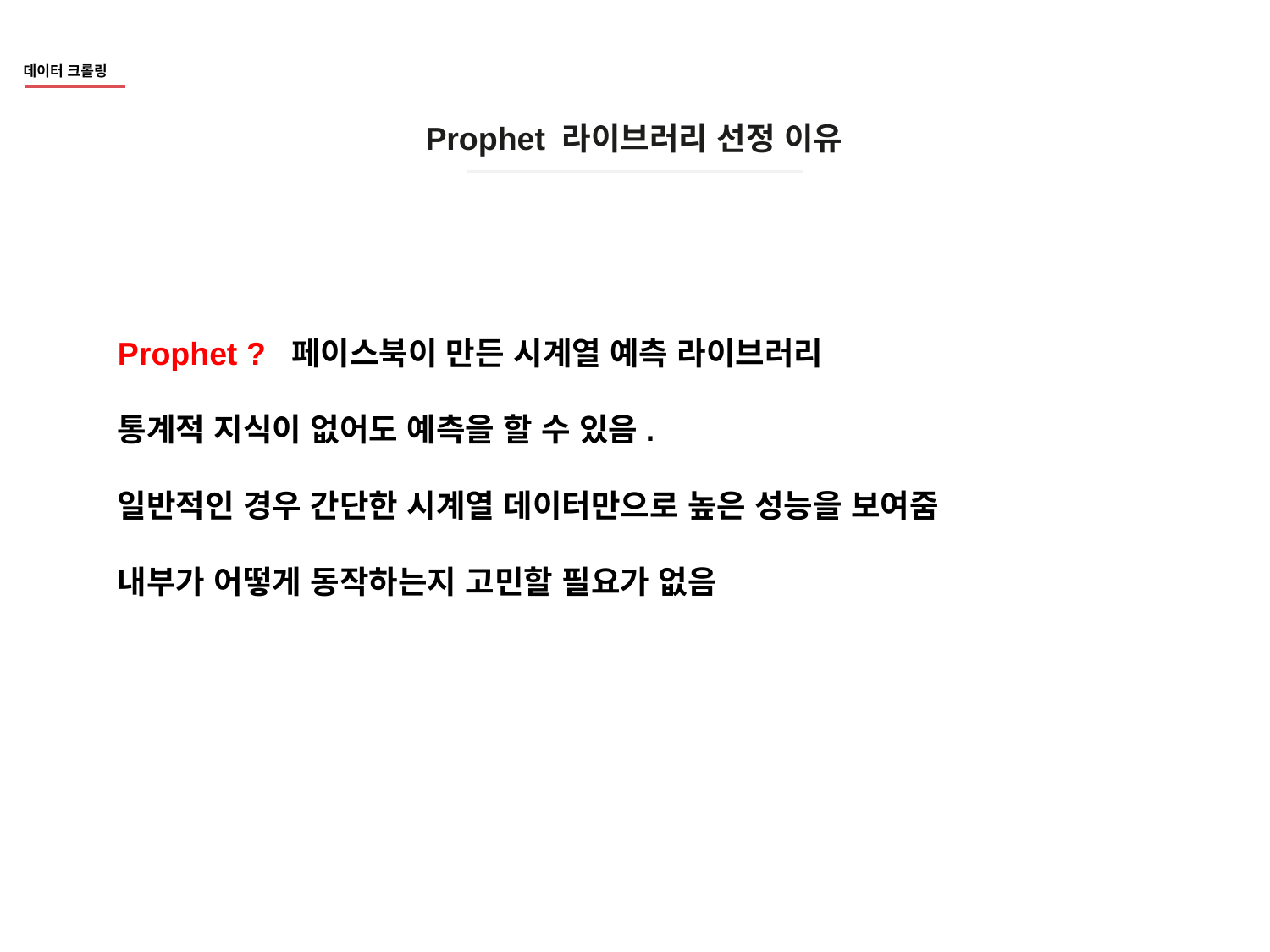

# 데이터 크롤링
Prophet 라이브러리 선정 이유
Prophet ?  페이스북이 만든 시계열 예측 라이브러리

통계적 지식이 없어도 예측을 할 수 있음.

일반적인 경우 간단한 시계열 데이터만으로 높은 성능을 보여줌

내부가 어떻게 동작하는지 고민할 필요가 없음